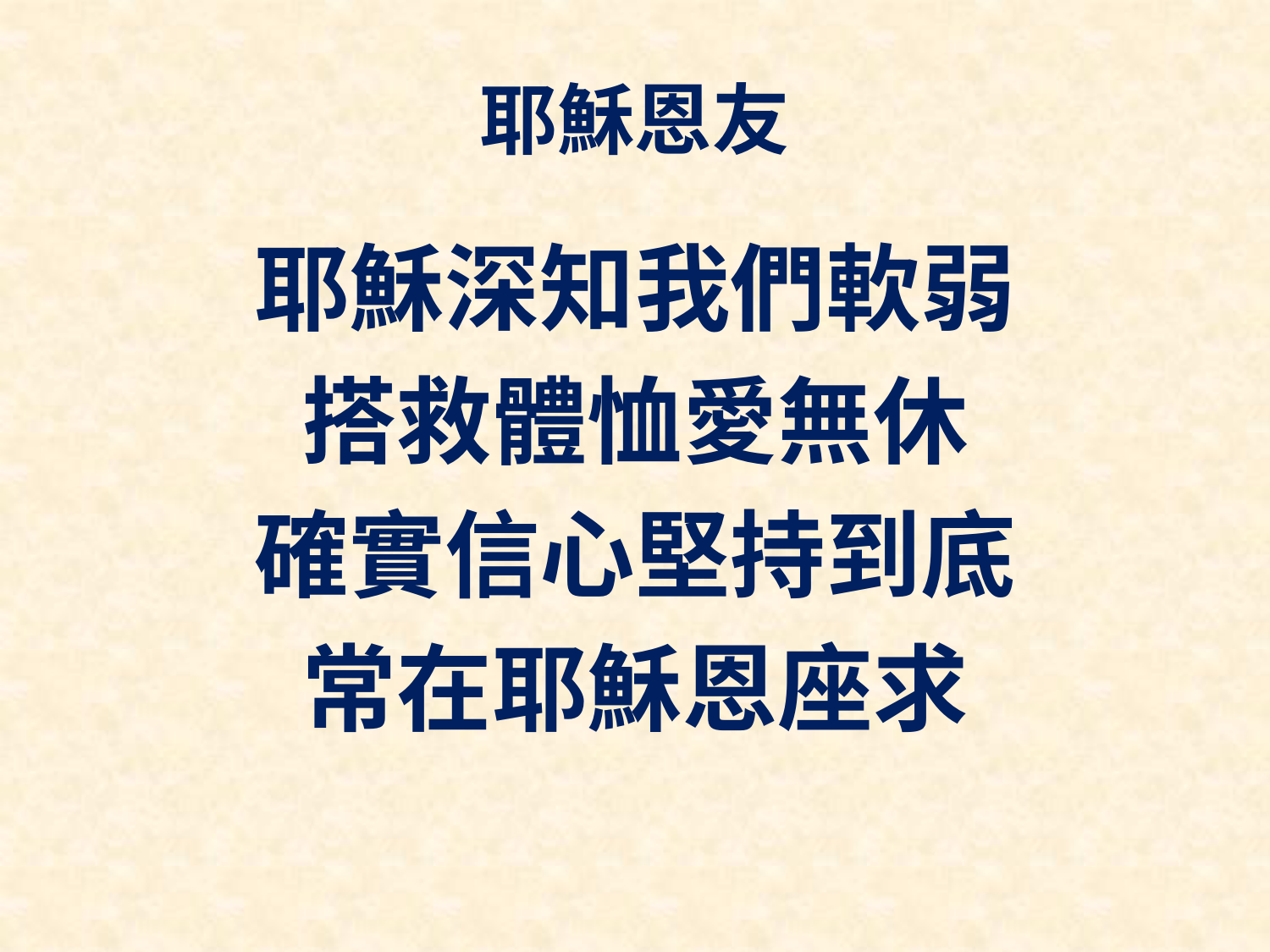

# 耶穌恩友
耶穌深知我們軟弱
搭救體恤愛無休
確實信心堅持到底
常在耶穌恩座求